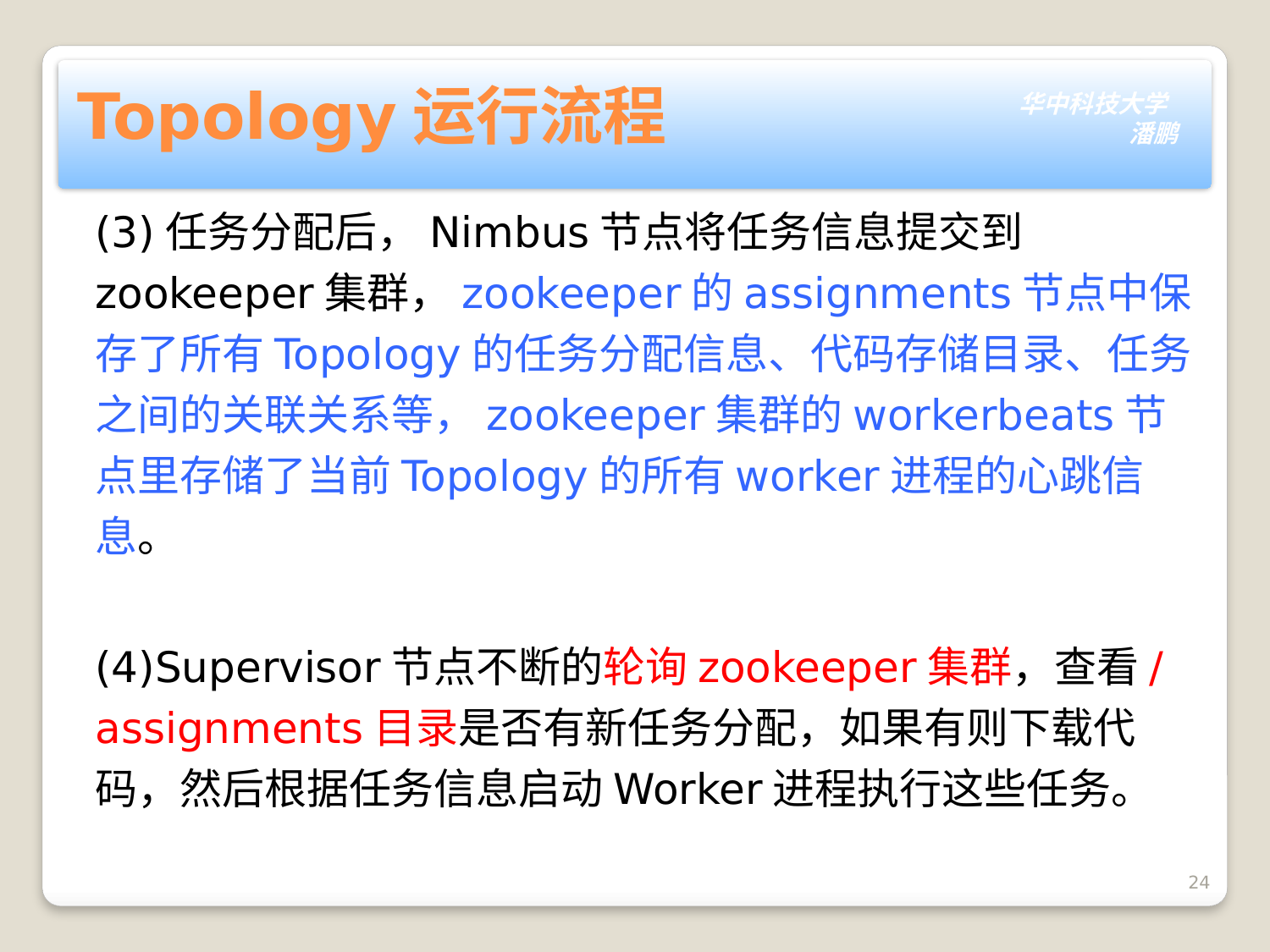

# Topology运行流程
(3)任务分配后，Nimbus节点将任务信息提交到zookeeper集群，zookeeper的assignments节点中保存了所有Topology的任务分配信息、代码存储目录、任务之间的关联关系等，zookeeper集群的workerbeats节点里存储了当前Topology的所有worker进程的心跳信息。

(4)Supervisor节点不断的轮询zookeeper集群，查看/assignments目录是否有新任务分配，如果有则下载代码，然后根据任务信息启动Worker进程执行这些任务。
24